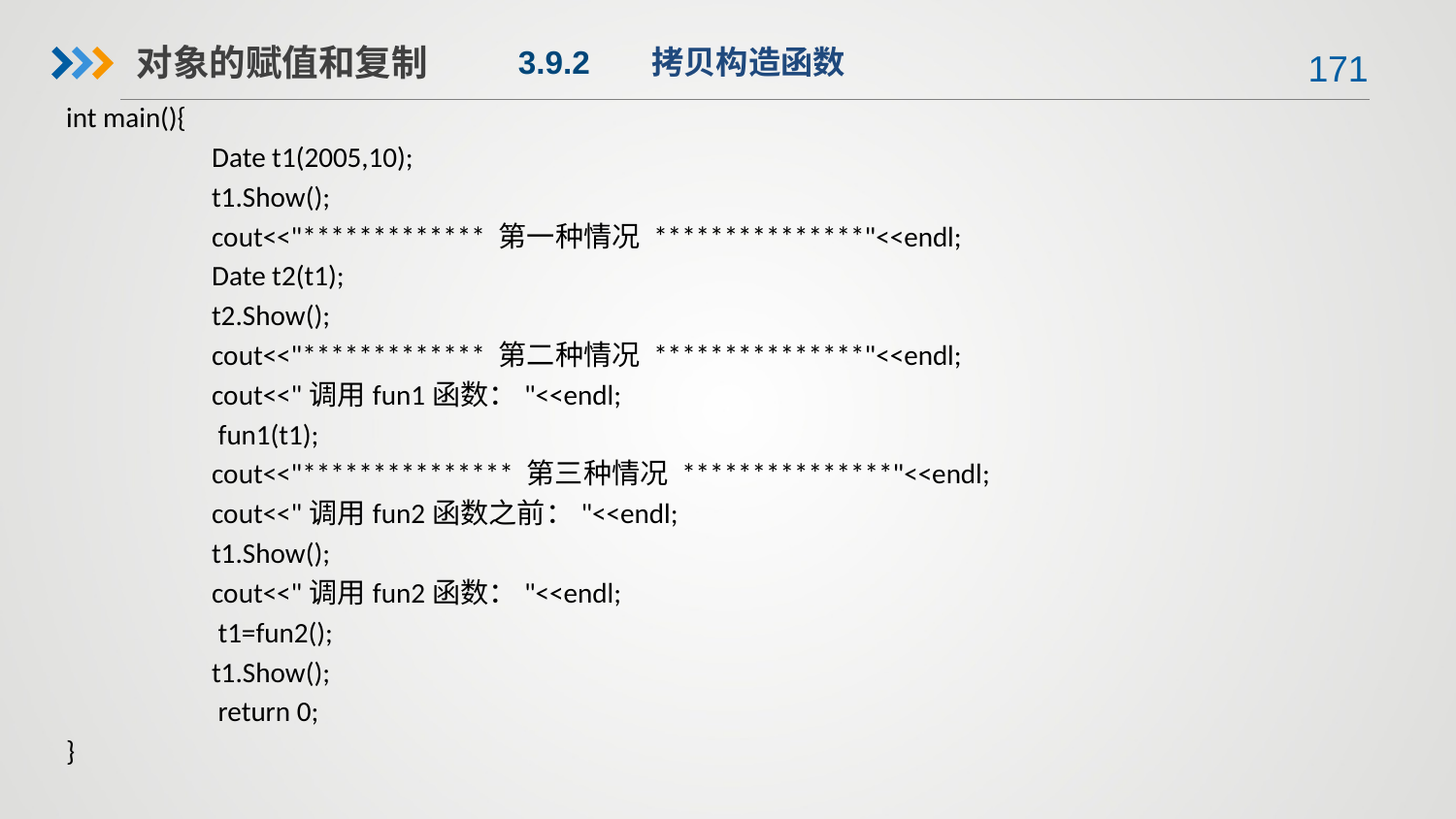

对象的赋值和复制
3.9.2      拷贝构造函数
int main(){
	Date t1(2005,10);
     	t1.Show();
	cout<<"************* 第一种情况 ***************"<<endl;
	Date t2(t1);
	t2.Show();
	cout<<"************* 第二种情况 ***************"<<endl;
	cout<<"调用fun1函数："<<endl;
	 fun1(t1);
	cout<<"*************** 第三种情况 ***************"<<endl;
	cout<<"调用fun2函数之前："<<endl;
	t1.Show();
	cout<<"调用fun2函数："<<endl;
	 t1=fun2();
	t1.Show();
	 return 0;
}